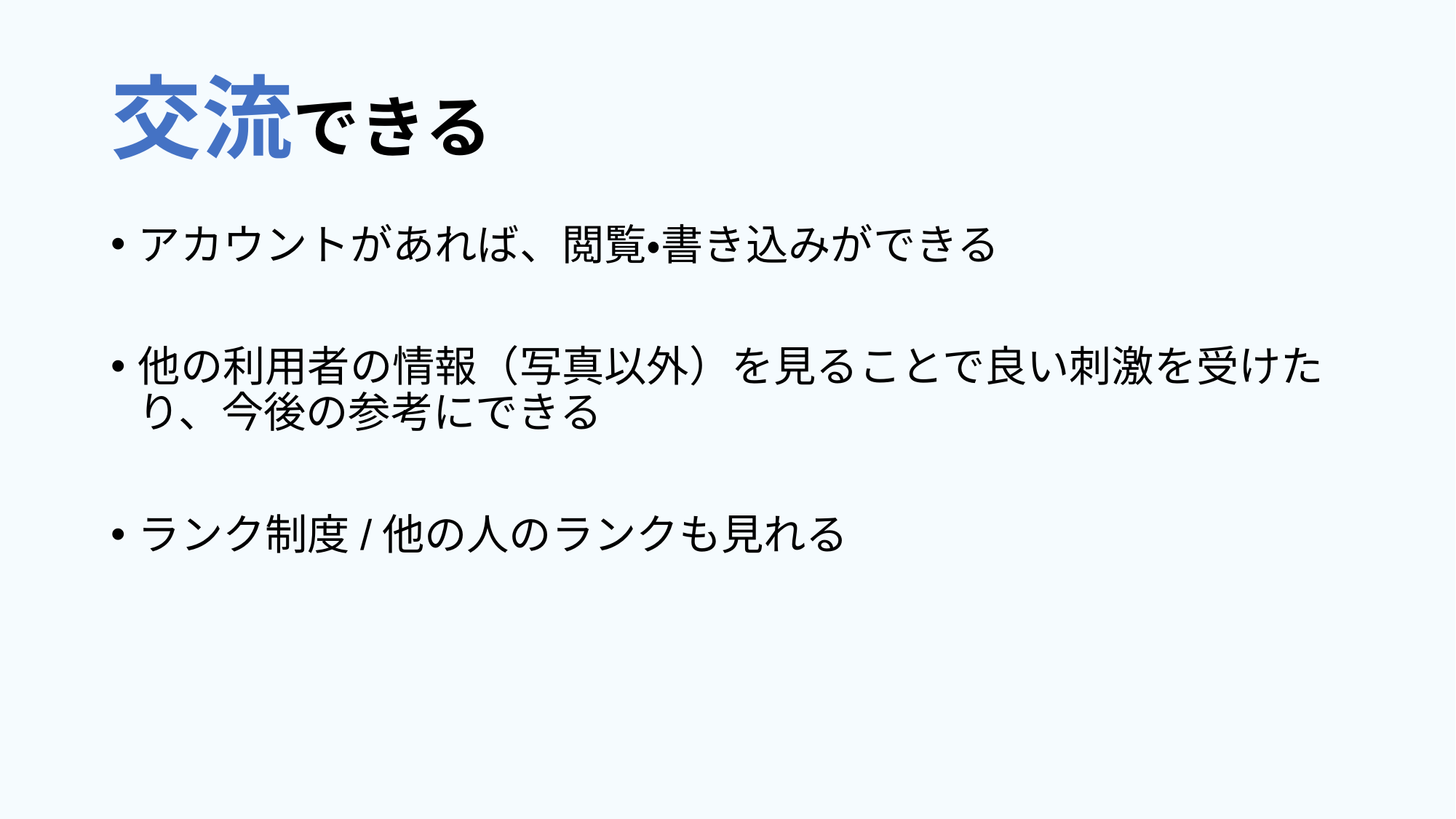

# 交流できる
アカウントがあれば、閲覧・書き込みができる

他の利用者の情報（写真以外）を見ることで良い刺激を受けたり、今後の参考にできる

ランク制度/他の人のランクも見れる